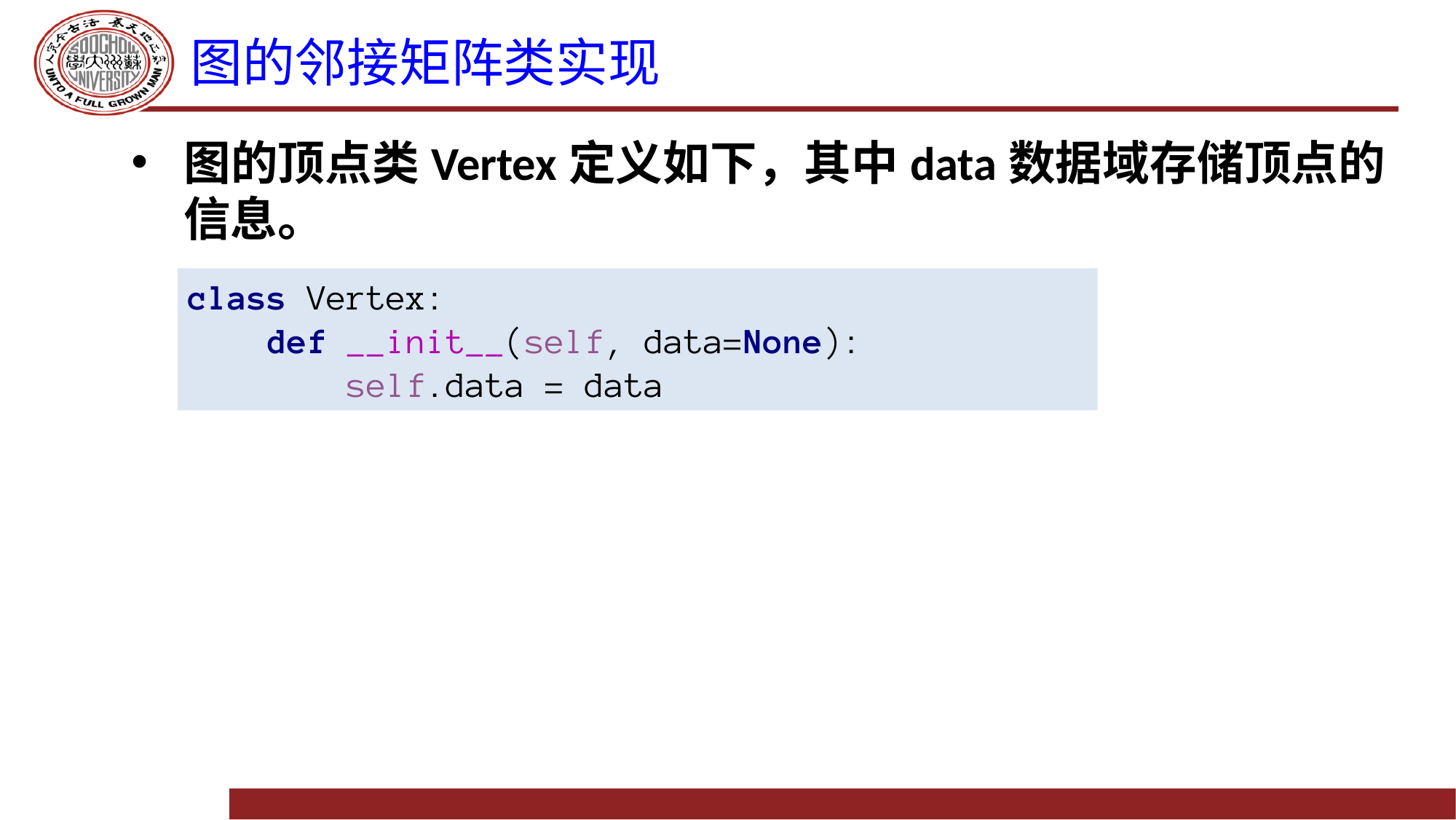

# 图的邻接矩阵类实现
图的顶点类Vertex定义如下，其中data数据域存储顶点的信息。

class Vertex:
    def __init__(self, data=None):
        self.data = data